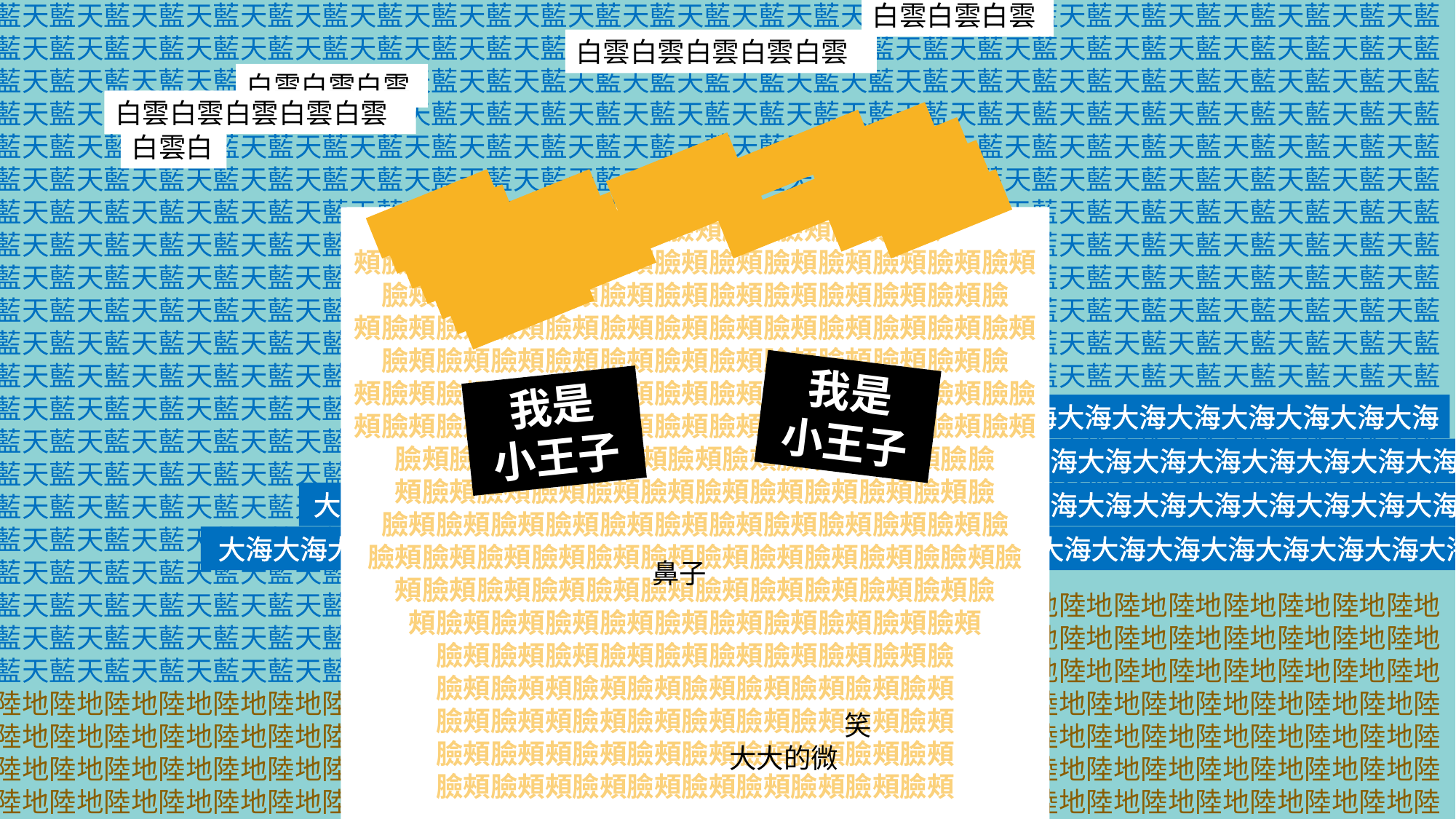

藍天藍天藍天藍天藍天藍天藍天藍天藍天藍天藍天藍天藍天藍天藍天藍天藍天藍天藍天藍天藍天藍天藍天藍天藍天藍天藍
藍天藍天藍天藍天藍天藍天藍天藍天藍天藍天藍天藍天藍天藍天藍天藍天藍天藍天藍天藍天藍天藍天藍天藍天藍天藍天藍
藍天藍天藍天藍天藍天藍天藍天藍天藍天藍天藍天藍天藍天藍天藍天藍天藍天藍天藍天藍天藍天藍天藍天藍天藍天藍天藍
藍天藍天白雲藍天藍天藍天藍天藍天藍天藍天藍天藍天藍天藍天藍天藍天藍天藍天藍天藍天藍天藍天藍天藍天藍天藍天藍
藍天藍天藍天藍天藍天藍天藍天藍天藍天藍天藍天藍天藍天藍天藍天藍天藍天藍天藍天藍天藍天藍天藍天藍天藍天藍天藍
藍天藍天藍天藍天藍天藍天藍天藍天藍天藍天藍天藍天藍天藍天藍天藍天藍天藍天藍天藍天藍天藍天藍天藍天藍天藍天藍
藍天藍天藍天藍天藍天藍天藍天藍天藍天藍天藍天藍天藍天藍天藍天藍天藍天藍天藍天藍天藍天藍天藍天藍天藍天藍天藍
藍天藍天藍天藍天藍天藍天藍天藍天藍天藍天藍天藍天藍天藍天藍天藍天藍天藍天藍天藍天藍天藍天藍天藍天藍天藍天藍
藍天藍天藍天藍天藍天藍天藍天藍天藍天藍天藍天藍天藍天藍天藍天藍天藍天藍天藍天藍天藍天藍天藍天藍天藍天藍天藍
藍天藍天藍天藍天藍天藍天藍天藍天藍天藍天藍天藍天藍天藍天藍天藍天藍天藍天藍天藍天藍天藍天藍天藍天藍天藍天藍
藍天藍天藍天藍天藍天藍天藍天藍天藍天藍天藍天藍天藍天藍天藍天藍天藍天藍天藍天藍天藍天藍天藍天藍天藍天藍天藍
藍天藍天藍天藍天藍天藍天藍天藍天藍天藍天藍天藍天藍天藍天藍天藍天藍天藍天藍天藍天藍天藍天藍天藍天藍天藍天藍
藍天藍天藍天藍天藍天藍天藍天藍天藍天藍天藍天藍天藍天藍天藍天藍天藍天藍天藍天藍天藍天藍天藍天藍天藍天藍天藍
藍天藍天藍天藍天藍天藍天藍天藍天藍天藍天藍天藍天藍天藍天藍天藍天藍天藍天藍天藍天藍天藍天藍天藍天藍天藍天藍
藍天藍天藍天藍天藍天藍天藍天藍天藍天藍天藍天藍天藍天藍天藍天藍天藍天藍天藍天藍天藍天藍天藍天藍天藍天藍天藍
藍天藍天藍天藍天藍天藍天藍天藍天藍天藍天藍天藍天藍天藍天藍天藍天藍天藍天藍天藍天藍天藍天藍天藍天藍天藍天藍
藍天藍天藍天藍天藍天藍天藍天藍天藍天藍
藍天藍天藍天藍天藍天藍天藍天藍天藍藍天藍天藍天藍天藍天藍天藍天藍天藍
藍天藍天藍天藍天藍天藍天藍天藍天藍陸地陸地陸地陸地陸地陸地陸地陸地陸地陸地陸地陸地陸地陸地陸地陸地陸地陸地
藍天藍天藍天藍天藍天藍天藍天藍天藍陸地陸地陸地陸地陸地陸地陸地陸地陸地陸地陸地陸地陸地陸地陸地陸地陸地陸地
藍天藍天藍天藍天藍天藍天藍天藍天藍陸地陸地陸地陸地陸地陸地陸地陸地陸地陸地陸地陸地陸地陸地陸地陸地陸地陸地陸地陸地陸地陸地陸地陸地陸地陸地陸地陸地陸地陸地陸地陸地陸地陸地陸地陸地陸地陸地陸地陸地陸地陸地陸地陸地陸陸地陸地陸地陸地陸地陸地陸地陸地陸地陸地陸地陸地陸地陸地陸地陸地陸地陸地陸地陸地陸地陸地陸地陸地陸地陸地陸
陸地陸地陸地陸地陸地陸地陸地陸地陸地陸地陸地陸地陸地陸地陸地陸地陸地陸地陸地陸地陸地陸地陸地陸地陸地陸地陸
陸地陸地陸地陸地陸地陸地陸地陸地陸地陸地陸地陸地陸地陸地陸地陸地陸地陸地陸地陸地陸地陸地陸地陸地陸地陸地陸
白雲白雲白雲
白雲白雲白雲白雲白雲
白雲白雲白雲
白雲白雲白雲白雲白雲
白雲白
金黃頭髮
金黃頭髮
金黃頭髮
金黃頭髮
金黃頭髮
金黃頭髮
金黃頭髮
金黃頭髮
金黃頭髮
金黃頭髮
金黃頭髮
臉頰臉頰臉頰臉頰臉頰臉頰臉頰臉頰臉臉
頰臉頰臉頰臉頰臉頰臉頰臉頰臉頰臉頰臉頰臉頰臉頰臉頰臉頰臉頰臉頰臉頰臉頰臉頰臉頰臉頰臉頰臉頰臉頰臉
頰臉頰臉頰臉頰臉頰臉頰臉頰臉頰臉頰臉頰臉頰臉頰臉頰
臉頰臉頰臉頰臉頰臉頰臉頰臉頰臉頰臉頰臉頰臉頰臉
頰臉頰臉頰臉頰臉頰臉頰臉頰臉頰臉頰臉頰臉頰臉頰臉臉
頰臉頰臉頰臉頰臉頰臉頰臉頰臉頰臉頰臉頰臉頰臉頰臉頰
臉頰臉頰臉頰臉頰臉頰臉頰臉頰臉頰臉頰臉頰臉臉
頰臉頰臉頰臉頰臉頰臉頰臉頰臉頰臉頰臉頰臉頰臉
臉頰臉頰臉頰臉頰臉頰臉頰臉頰臉頰臉頰臉頰臉頰臉
臉頰臉頰臉頰臉頰臉頰臉頰臉頰臉頰臉頰臉頰臉臉頰臉
頰臉頰臉頰臉頰臉頰臉頰臉頰臉頰臉頰臉頰臉頰臉
頰臉頰臉頰臉頰臉頰臉頰臉頰臉頰臉頰臉頰臉頰
臉頰臉頰臉頰臉頰臉頰臉頰臉頰臉頰臉頰臉
臉頰臉頰頰臉頰臉頰臉頰臉頰臉頰臉頰臉頰
臉頰臉頰頰臉頰臉頰臉頰臉頰臉頰臉頰臉頰
臉頰臉頰頰臉頰臉頰臉頰臉頰臉頰臉頰臉頰
臉頰臉頰頰臉頰臉頰臉頰臉頰臉頰臉頰臉頰

金黃頭髮
金黃頭髮
金黃頭髮
金黃頭髮
金黃頭髮
金黃頭髮
金黃頭髮
金黃頭髮
金黃頭髮
我是
小王子
我是
小王子
鼻子
笑
大大的微校

大海大海大海大海大海大海大海大海大海大海大海大海大海
大海大海大海大海大海大海大海大海大海大海大海大海大海大海大海大海大海大海
大海大海大海大海大海大海大海大海大海大海大海大海大海大海大海大海大海大海大海大海大海
大海大海大海大海大海大海大海大海大海大海大海大海大海大海大海大海大海大海大海大海大海大海大海